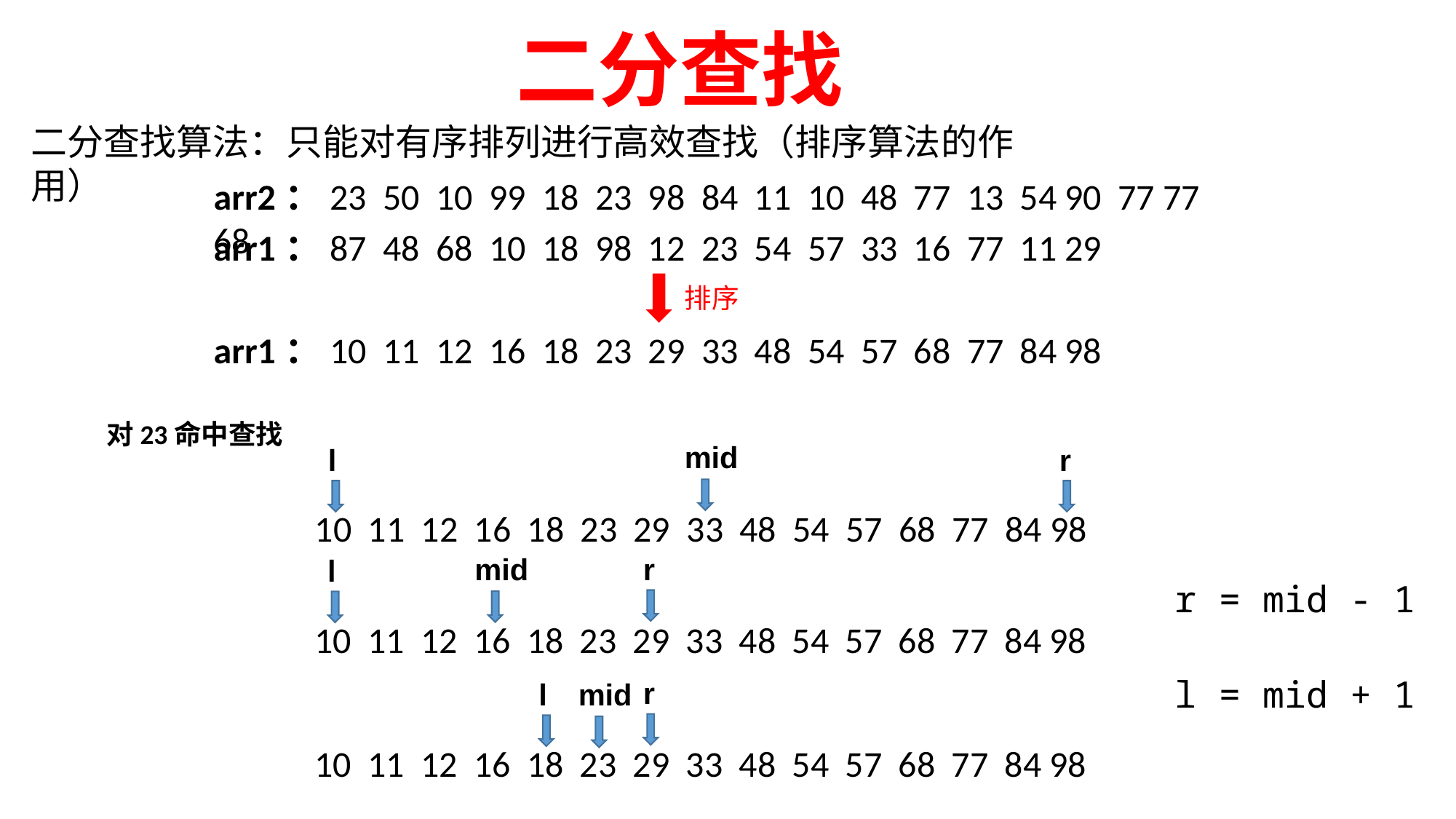

二分查找
二分查找算法：只能对有序排列进行高效查找（排序算法的作用）
arr2：23  50  10  99  18  23  98  84  11  10  48  77  13  54 90  77 77 68
arr1：87  48  68  10  18  98  12  23  54  57  33  16  77  11 29

排序
arr1：10  11  12  16  18  23  29  33  48  54  57  68  77  84 98
对23命中查找
mid

l

r

10  11  12  16  18  23  29  33  48  54  57  68  77  84 98
mid

r

l

r = mid - 1
10  11  12  16  18  23  29  33  48  54  57  68  77  84 98
l = mid + 1
r

l

mid

10  11  12  16  18  23  29  33  48  54  57  68  77  84 98